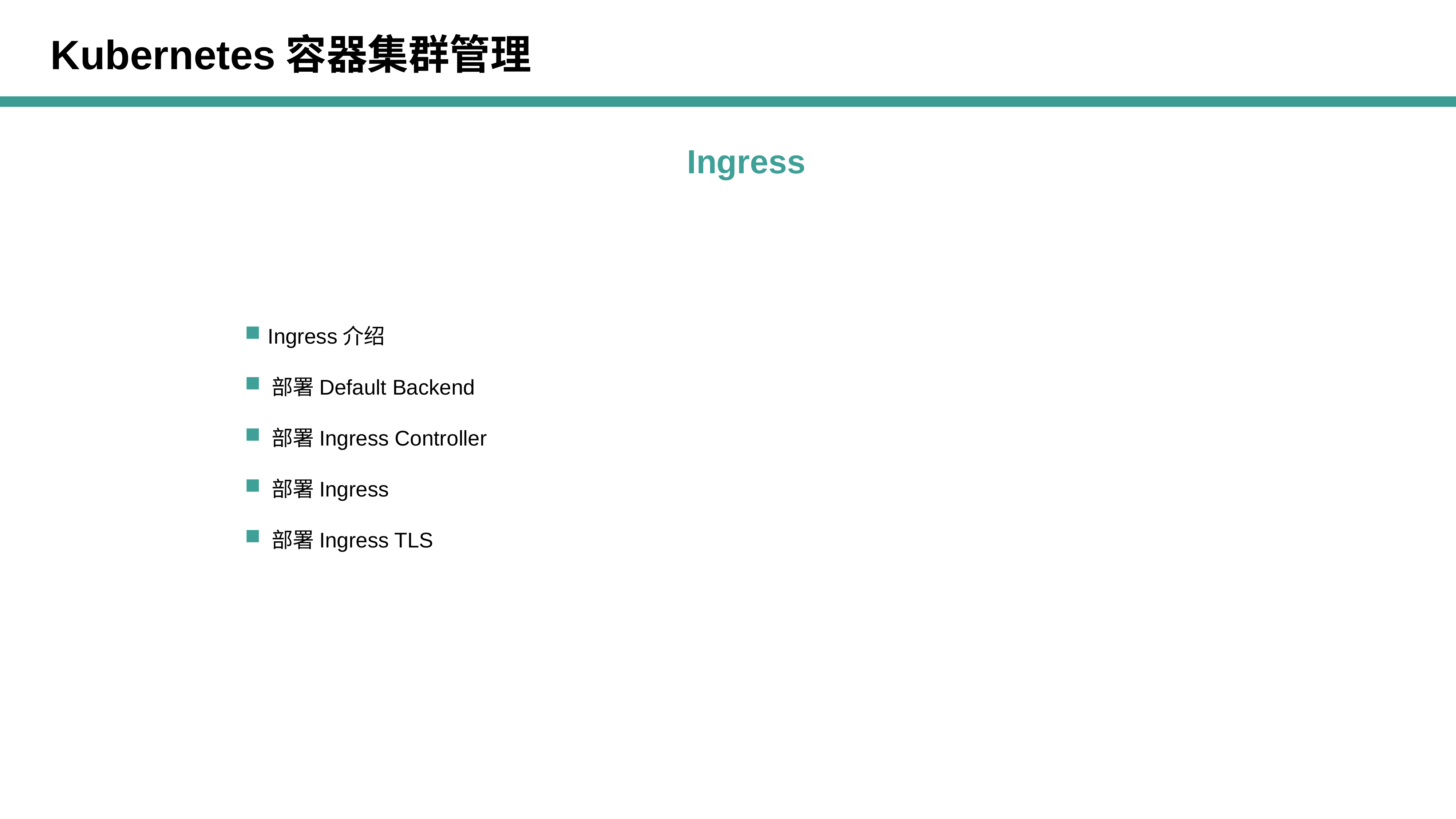

Kubernetes容器集群管理

Ingress
 Ingress介绍
 部署Default Backend
 部署Ingress Controller
 部署Ingress
 部署Ingress TLS